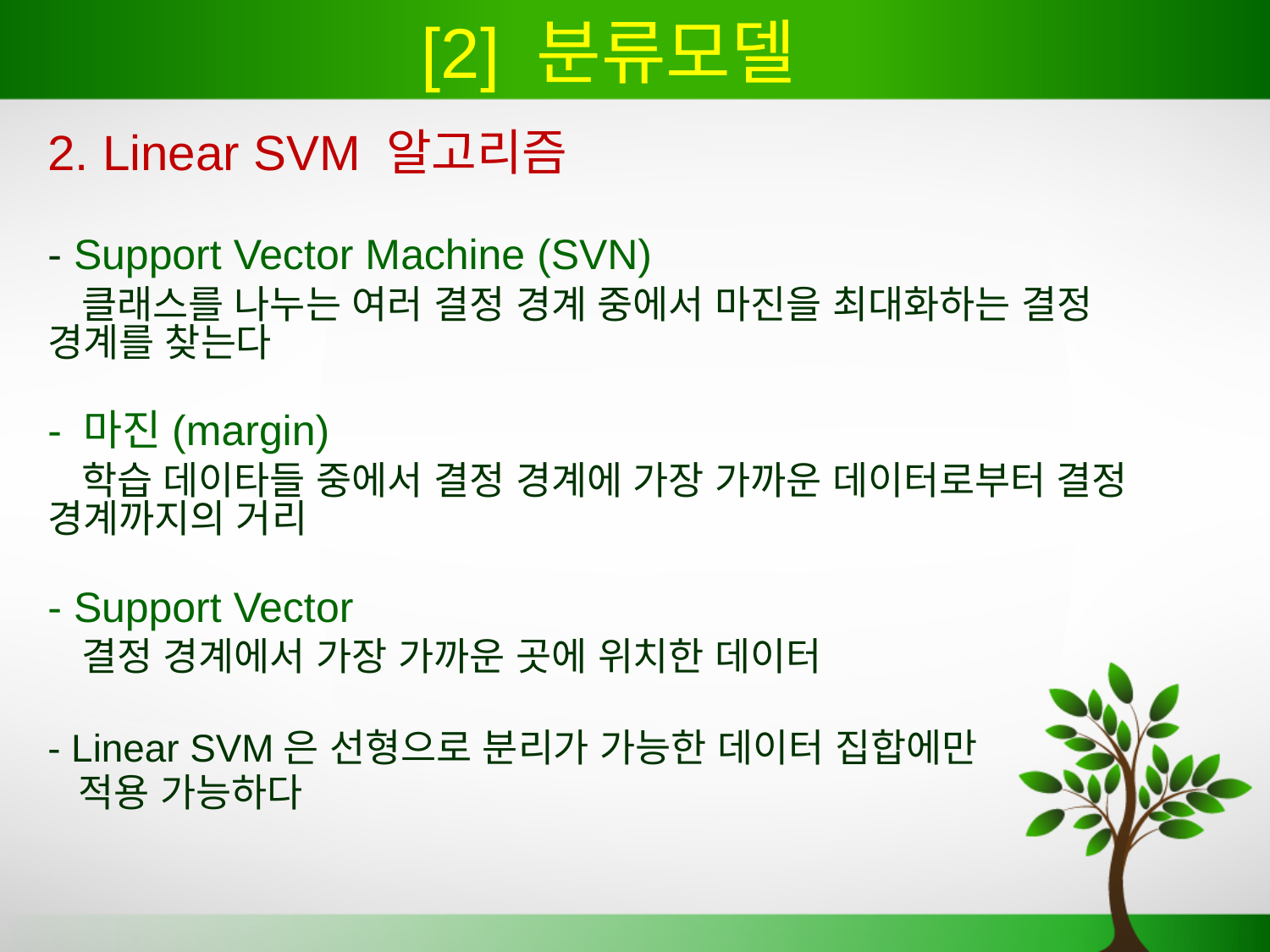

# [2] 분류모델
2. Linear SVM 알고리즘

- Support Vector Machine (SVN)
  클래스를 나누는 여러 결정 경계 중에서 마진을 최대화하는 결정 경계를 찾는다

- 마진(margin)
  학습 데이타들 중에서 결정 경계에 가장 가까운 데이터로부터 결정 경계까지의 거리

- Support Vector
  결정 경계에서 가장 가까운 곳에 위치한 데이터

- Linear SVM은 선형으로 분리가 가능한 데이터 집합에만
  적용 가능하다